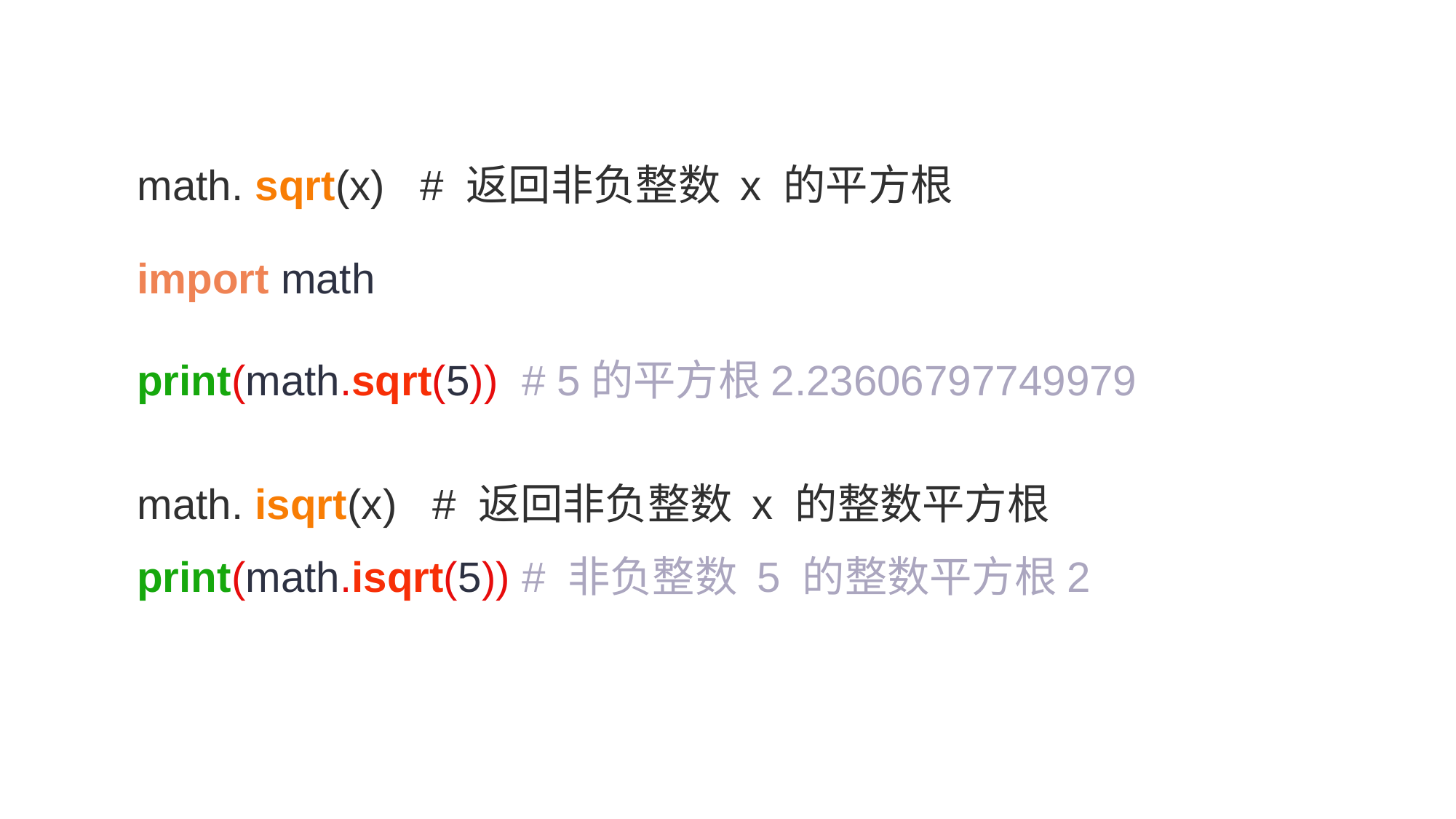

math. sqrt(x)   # 返回非负整数 x 的平方根
import math
print(math.sqrt(5))  # 5的平方根2.23606797749979
math. isqrt(x)   # 返回非负整数 x 的整数平方根
print(math.isqrt(5)) # 非负整数 5 的整数平方根2